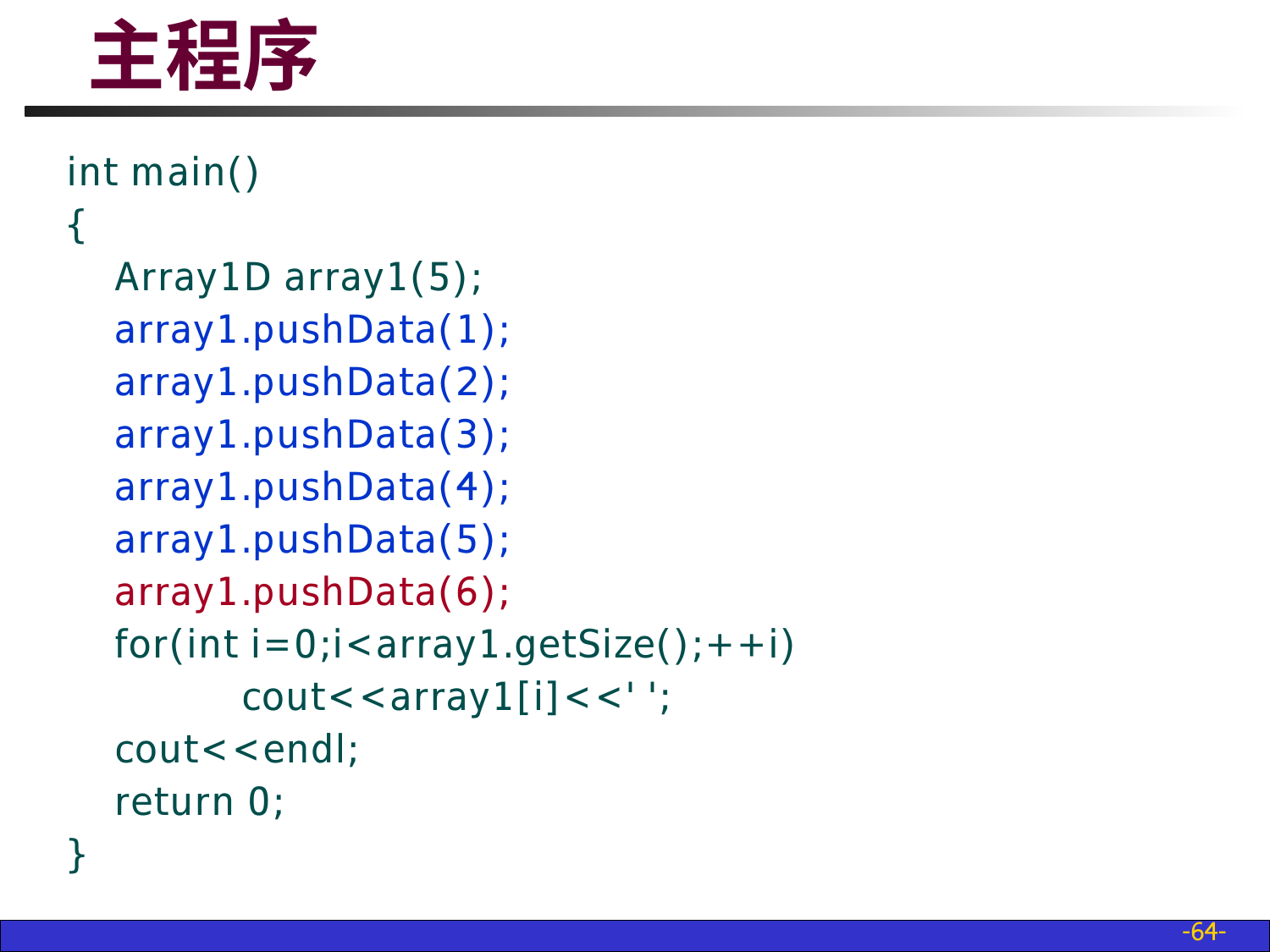

# 主程序
int main()
{
	Array1D array1(5);
	array1.pushData(1);
	array1.pushData(2);
	array1.pushData(3);
	array1.pushData(4);
	array1.pushData(5);
	array1.pushData(6);
	for(int i=0;i<array1.getSize();++i)
		cout<<array1[i]<<' ';
	cout<<endl;
	return 0;
}
-64-